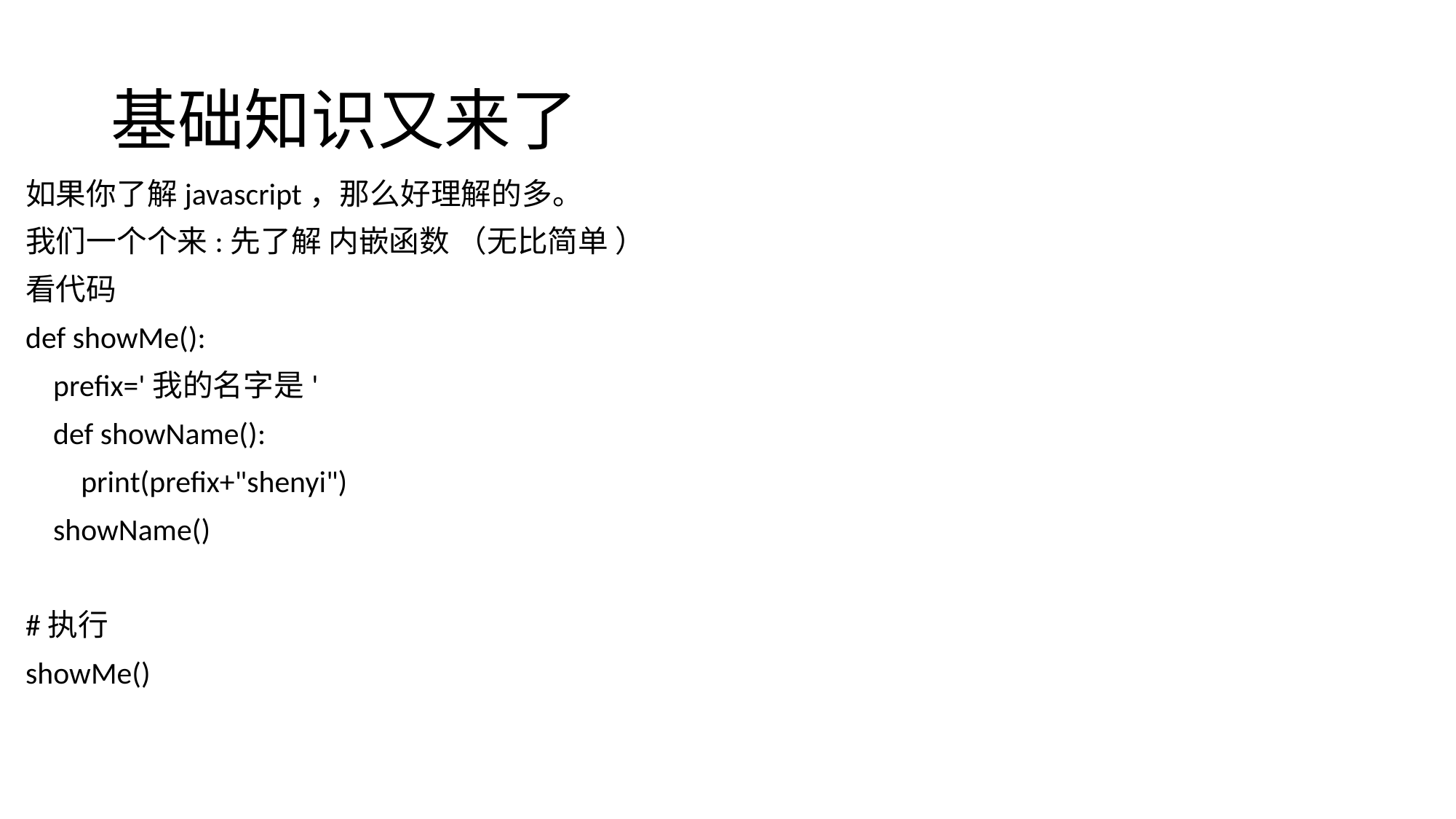

# 基础知识又来了
如果你了解javascript，那么好理解的多。
我们一个个来:先了解 内嵌函数 （无比简单 ）
看代码
def showMe():
    prefix='我的名字是'
    def showName():
        print(prefix+"shenyi")
    showName()

#执行
showMe()